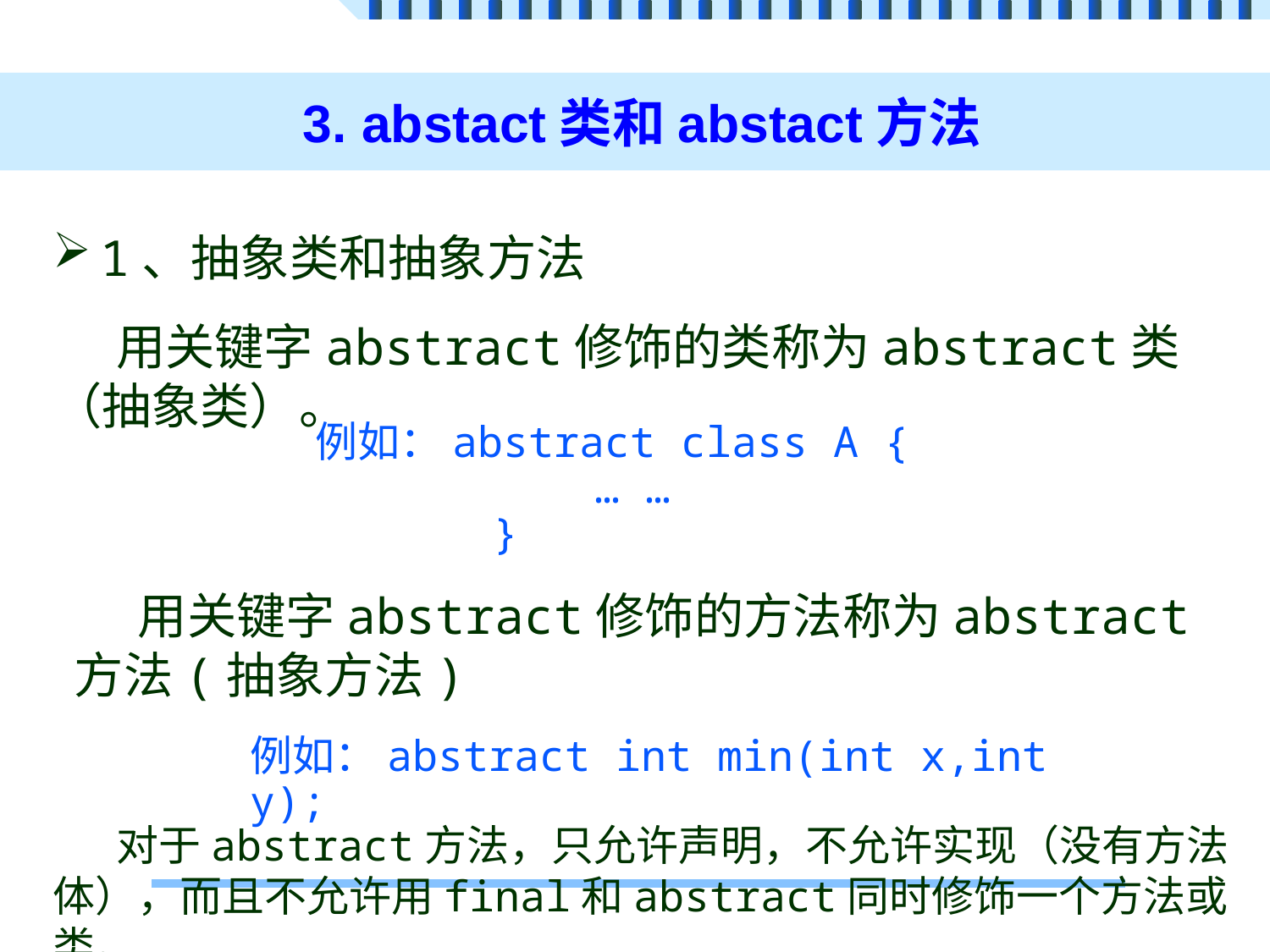

# 3. abstact类和abstact方法
1、抽象类和抽象方法
用关键字abstract修饰的类称为abstract类（抽象类）。
例如：abstract class A {
           … …
       }
用关键字abstract修饰的方法称为abstract方法(抽象方法)
例如：abstract int min(int x,int y);

对于abstract方法，只允许声明，不允许实现（没有方法体），而且不允许用final和abstract同时修饰一个方法或类。